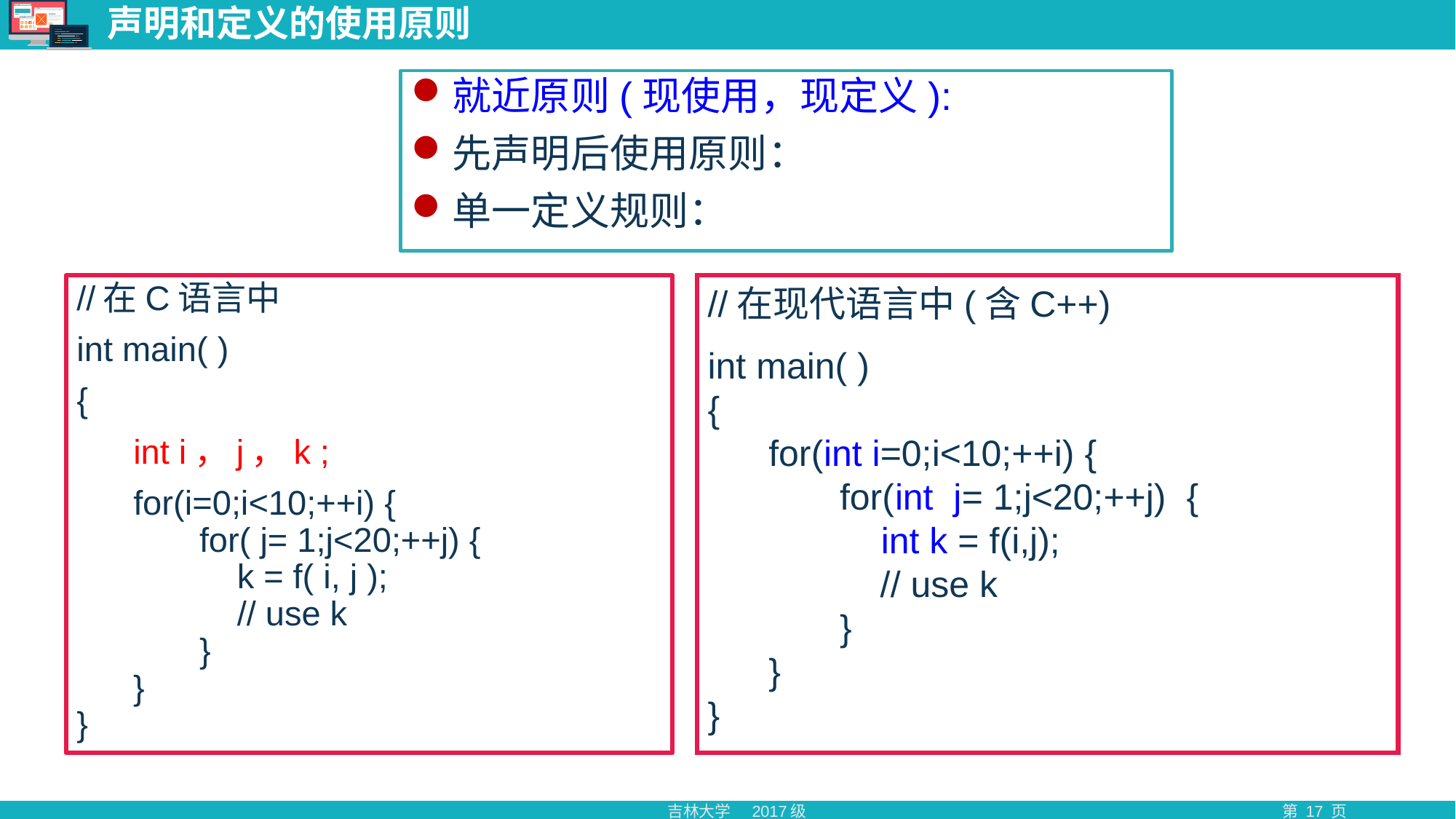

# 声明和定义的使用原则
就近原则(现使用，现定义):
先声明后使用原则：
单一定义规则：

//在C语言中
int main( )
{
      int i，j，k ;
      for(i=0;i<10;++i) {
             for( j= 1;j<20;++j) {
                 k = f( i, j );
                 // use k
             }
      }
}
//在现代语言中(含C++)
int main( )
{
      for(int i=0;i<10;++i) {
             for(int  j= 1;j<20;++j)  {
                 int k = f(i,j);
                 // use k
             }
      }
}